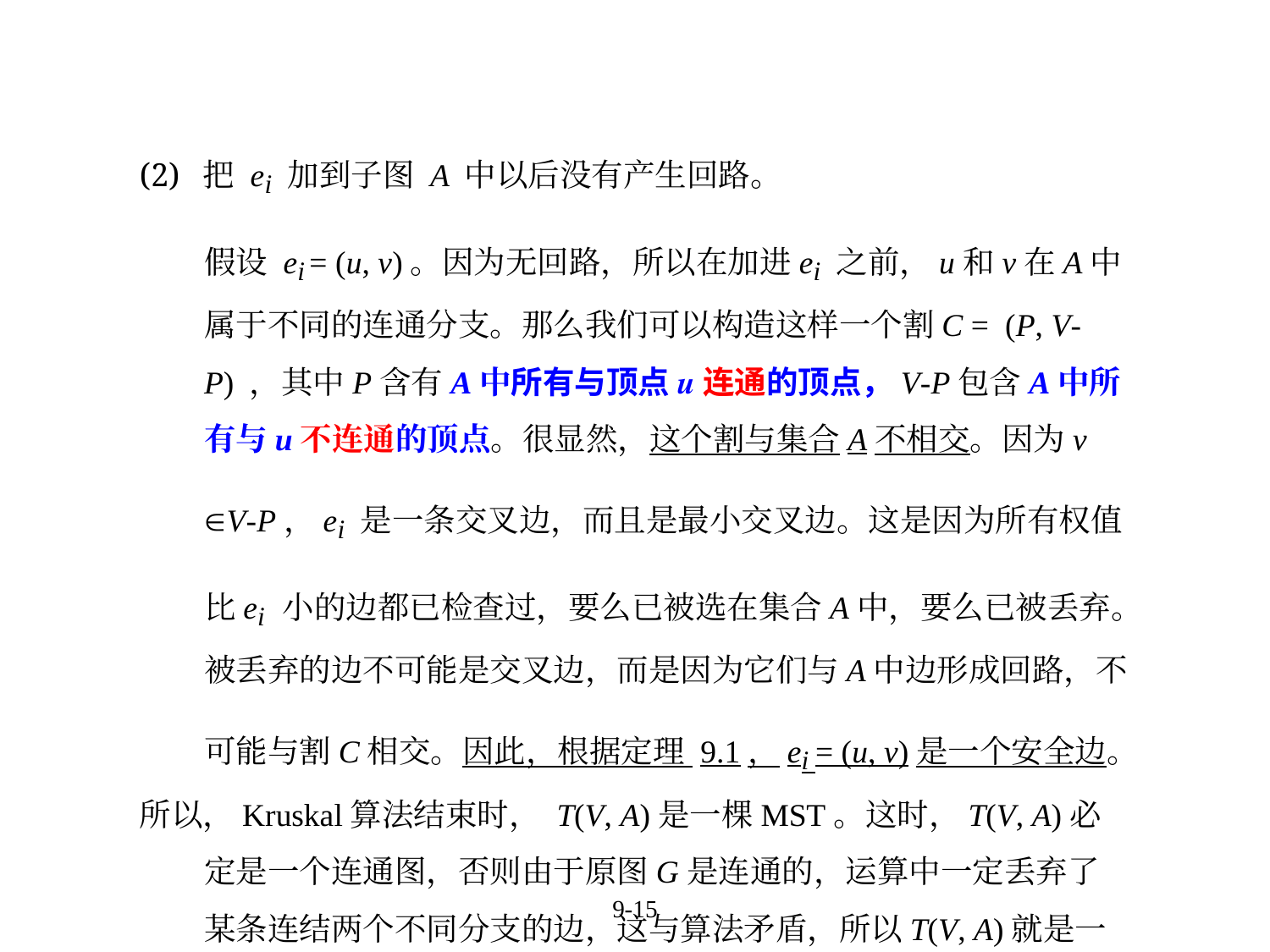

把 ei 加到子图 A 中以后没有产生回路。
假设 ei = (u, v)。因为无回路，所以在加进ei 之前，u和v在A中属于不同的连通分支。那么我们可以构造这样一个割C =  (P, V-P) ，其中P含有A中所有与顶点u连通的顶点，V-P包含A中所有与u不连通的顶点。很显然，这个割与集合A不相交。因为v ∈V-P，ei 是一条交叉边，而且是最小交叉边。这是因为所有权值比ei 小的边都已检查过，要么已被选在集合A中，要么已被丢弃。被丢弃的边不可能是交叉边，而是因为它们与A中边形成回路，不可能与割C相交。因此，根据定理 9.1，ei = (u, v)是一个安全边。
所以，Kruskal算法结束时， T(V, A)是一棵MST。这时，T(V, A)必定是一个连通图，否则由于原图G是连通的，运算中一定丢弃了某条连结两个不同分支的边，这与算法矛盾，所以T(V, A)就是一棵MST。
9-15